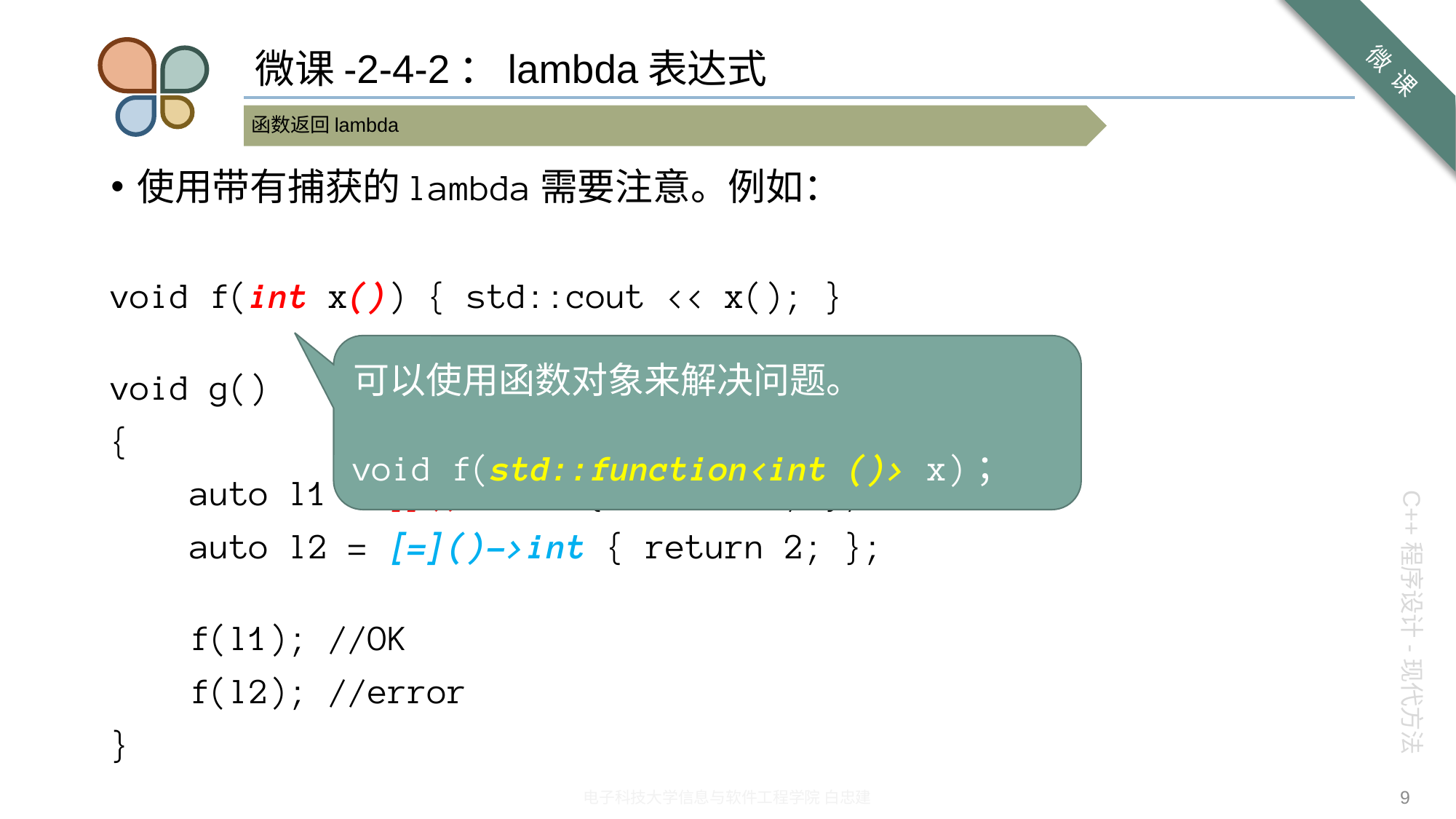

# 微课-2-4-2：lambda表达式
函数返回lambda
使用带有捕获的lambda需要注意。例如：

void f(int x()) { std::cout << x(); }
void g()
{
    auto l1 = []()->int { return 1; };
    auto l2 = [=]()->int { return 2; };
    f(l1); //OK
    f(l2); //error
}

可以使用函数对象来解决问题。

void f(std::function<int ()> x)；
9